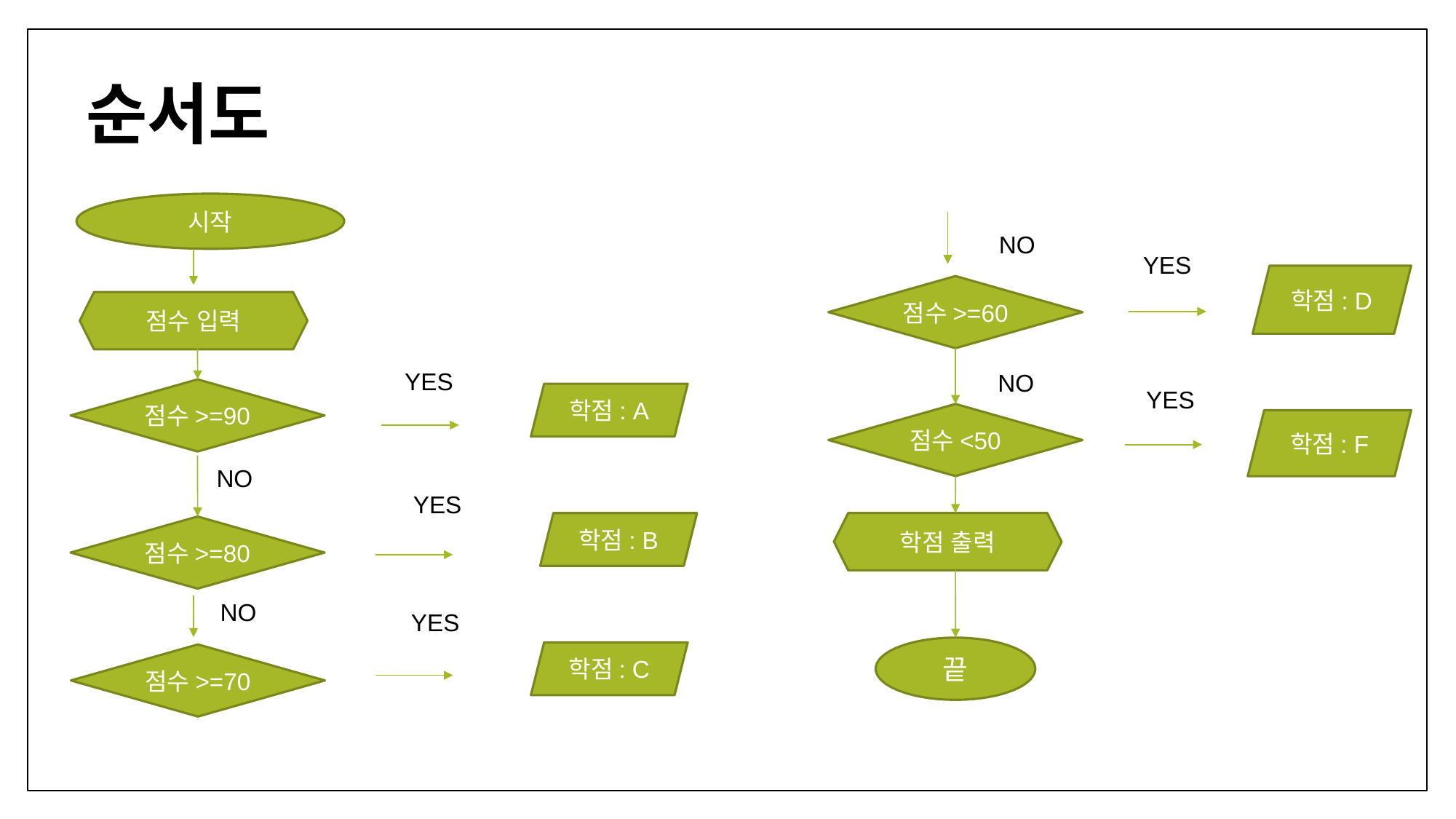

# 순서도
시작
NO
YES
학점: D
점수>=60
점수 입력
YES
NO
YES
점수>=90
학점: A
점수<50
학점: F
NO
YES
학점 출력
학점: B
점수>=80
NO
YES
끝
학점: C
점수>=70